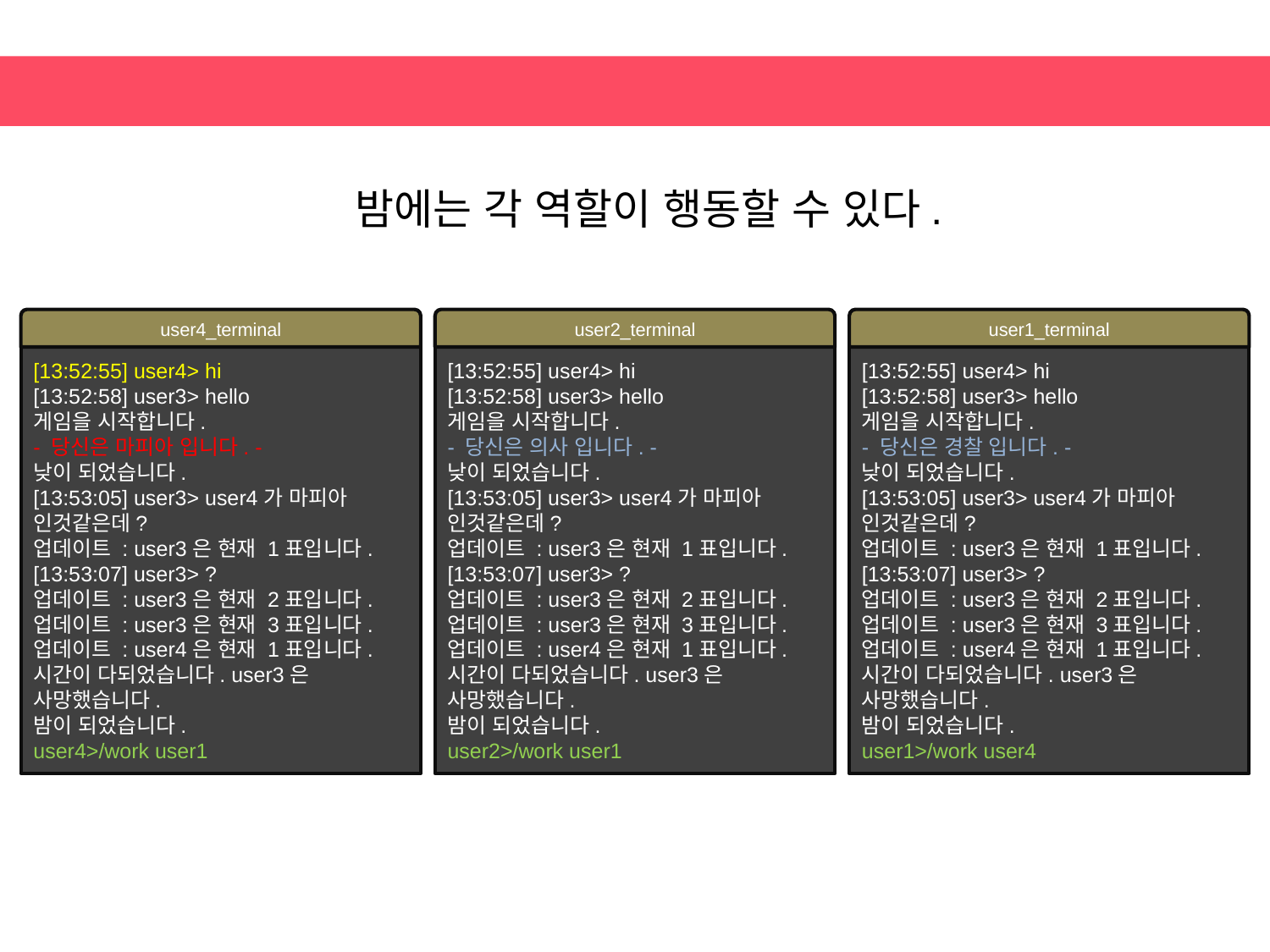

게임 진행 방식
# 밤에는 각 역할이 행동할 수 있다.
user4_terminal
user2_terminal
user1_terminal
[13:52:55] user4> hi
[13:52:58] user3> hello
게임을 시작합니다.
- 당신은 마피아 입니다. -
낮이 되었습니다.
[13:53:05] user3> user4가 마피아 인것같은데?
업데이트 : user3은 현재 1표입니다.
[13:53:07] user3> ?
업데이트 : user3은 현재 2표입니다.
업데이트 : user3은 현재 3표입니다.
업데이트 : user4은 현재 1표입니다.
시간이 다되었습니다. user3은 사망했습니다.
밤이 되었습니다.
user4>/work user1
[13:52:55] user4> hi
[13:52:58] user3> hello
게임을 시작합니다.
- 당신은 의사 입니다. -
낮이 되었습니다.
[13:53:05] user3> user4가 마피아 인것같은데?
업데이트 : user3은 현재 1표입니다.
[13:53:07] user3> ?
업데이트 : user3은 현재 2표입니다.
업데이트 : user3은 현재 3표입니다.
업데이트 : user4은 현재 1표입니다.
시간이 다되었습니다. user3은 사망했습니다.
밤이 되었습니다.
user2>/work user1
[13:52:55] user4> hi
[13:52:58] user3> hello
게임을 시작합니다.
- 당신은 경찰 입니다. -
낮이 되었습니다.
[13:53:05] user3> user4가 마피아 인것같은데?
업데이트 : user3은 현재 1표입니다.
[13:53:07] user3> ?
업데이트 : user3은 현재 2표입니다.
업데이트 : user3은 현재 3표입니다.
업데이트 : user4은 현재 1표입니다.
시간이 다되었습니다. user3은 사망했습니다.
밤이 되었습니다.
user1>/work user4